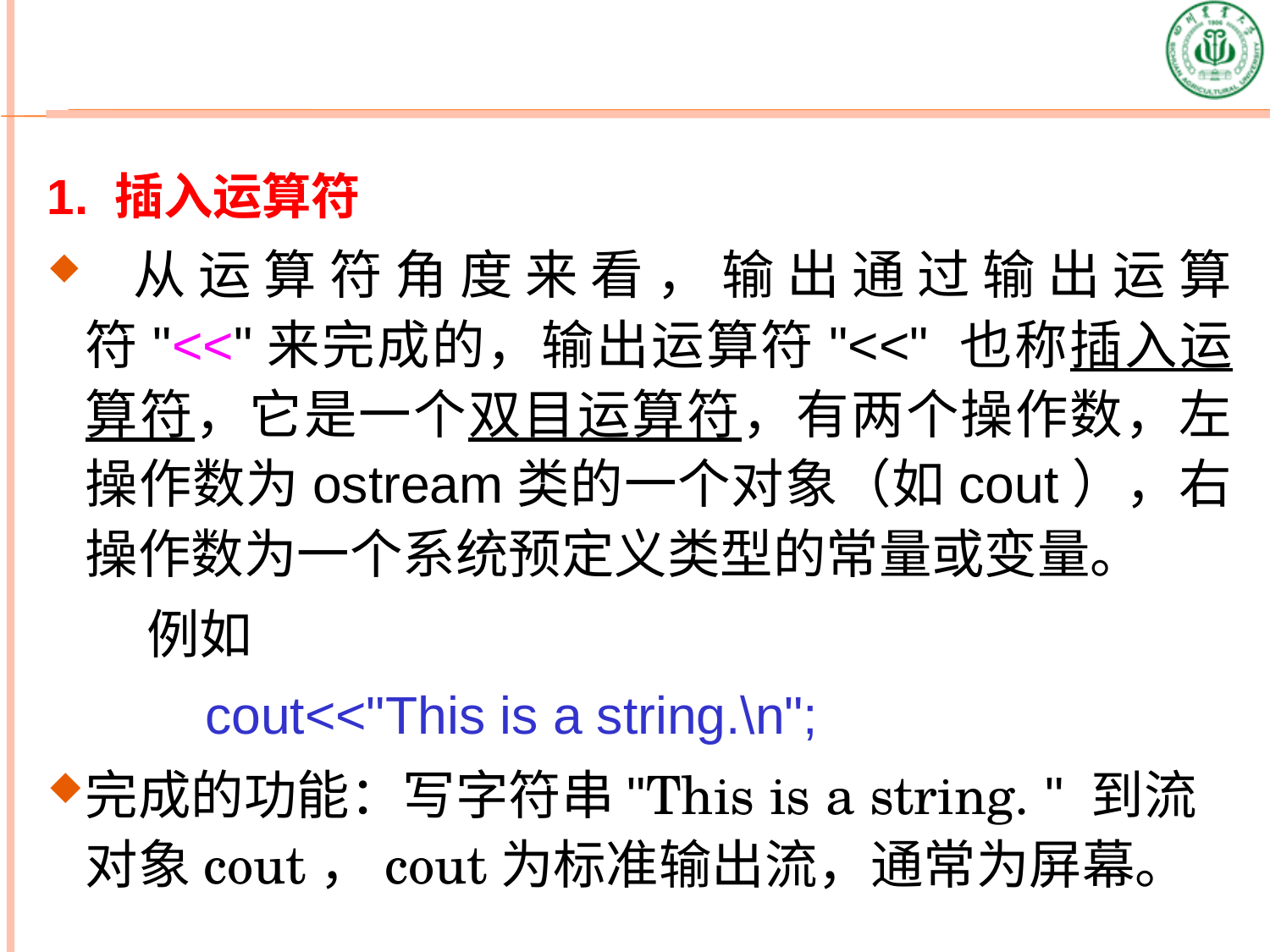

1. 插入运算符
 从运算符角度来看，输出通过输出运算符"<<"来完成的，输出运算符"<<" 也称插入运算符，它是一个双目运算符，有两个操作数，左操作数为ostream类的一个对象（如cout），右操作数为一个系统预定义类型的常量或变量。
例如
    cout<<"This is a string.\n";
完成的功能：写字符串"This is a string. " 到流对象cout，cout为标准输出流，通常为屏幕。